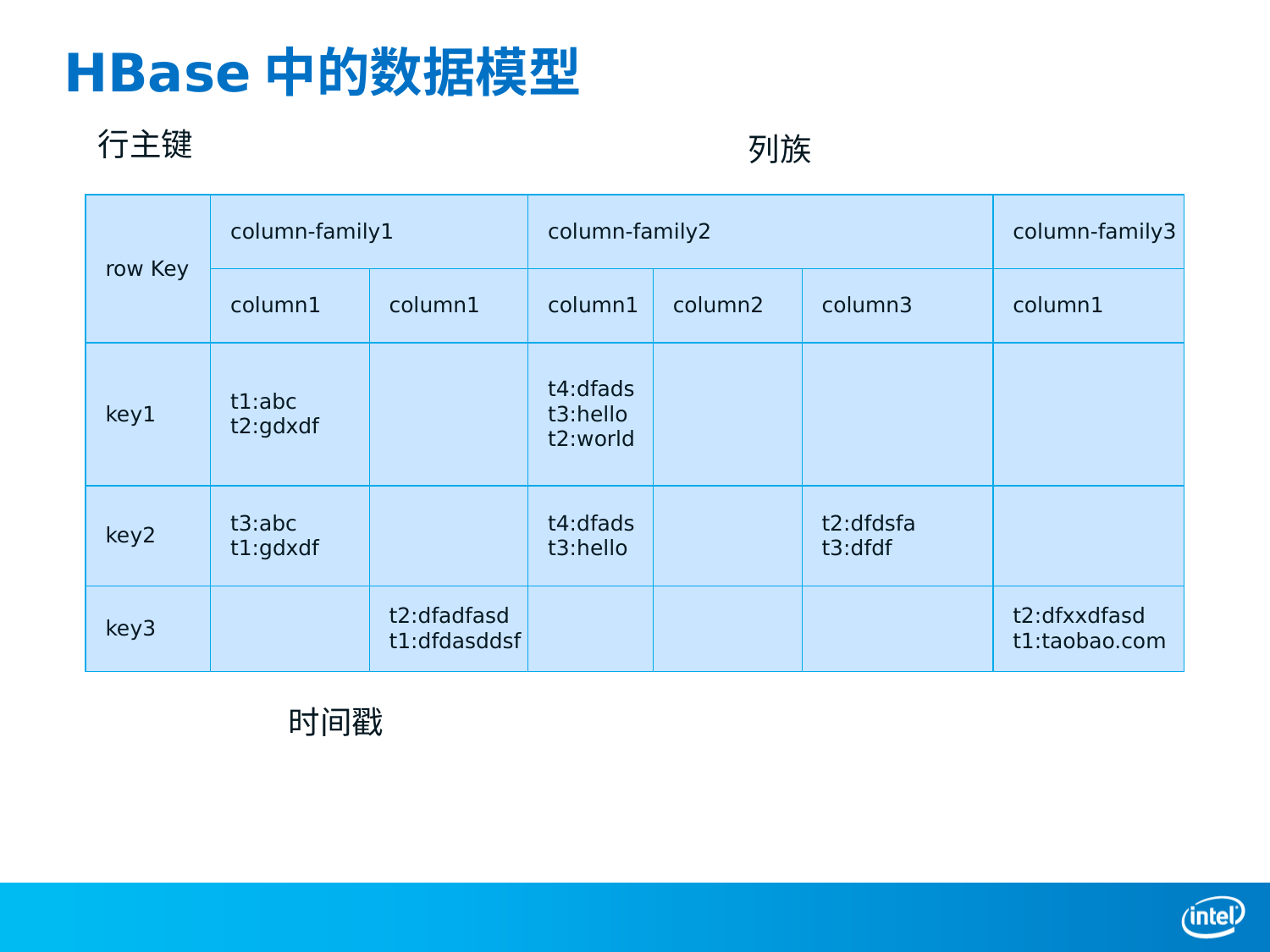

# HBase中的数据模型
行主键
列族
| row Key | column-family1 |  | column-family2 |  |  | column-family3 |
| --- | --- | --- | --- | --- | --- | --- |
|  | column1 | column1 | column1 | column2 | column3 | column1 |
| key1 | t1:abc t2:gdxdf |  | t4:dfads t3:hello t2:world |  |  |  |
| key2 | t3:abc t1:gdxdf |  | t4:dfads t3:hello |  | t2:dfdsfa t3:dfdf |  |
| key3 |  | t2:dfadfasd t1:dfdasddsf |  |  |  | t2:dfxxdfasd t1:taobao.com |
时间戳